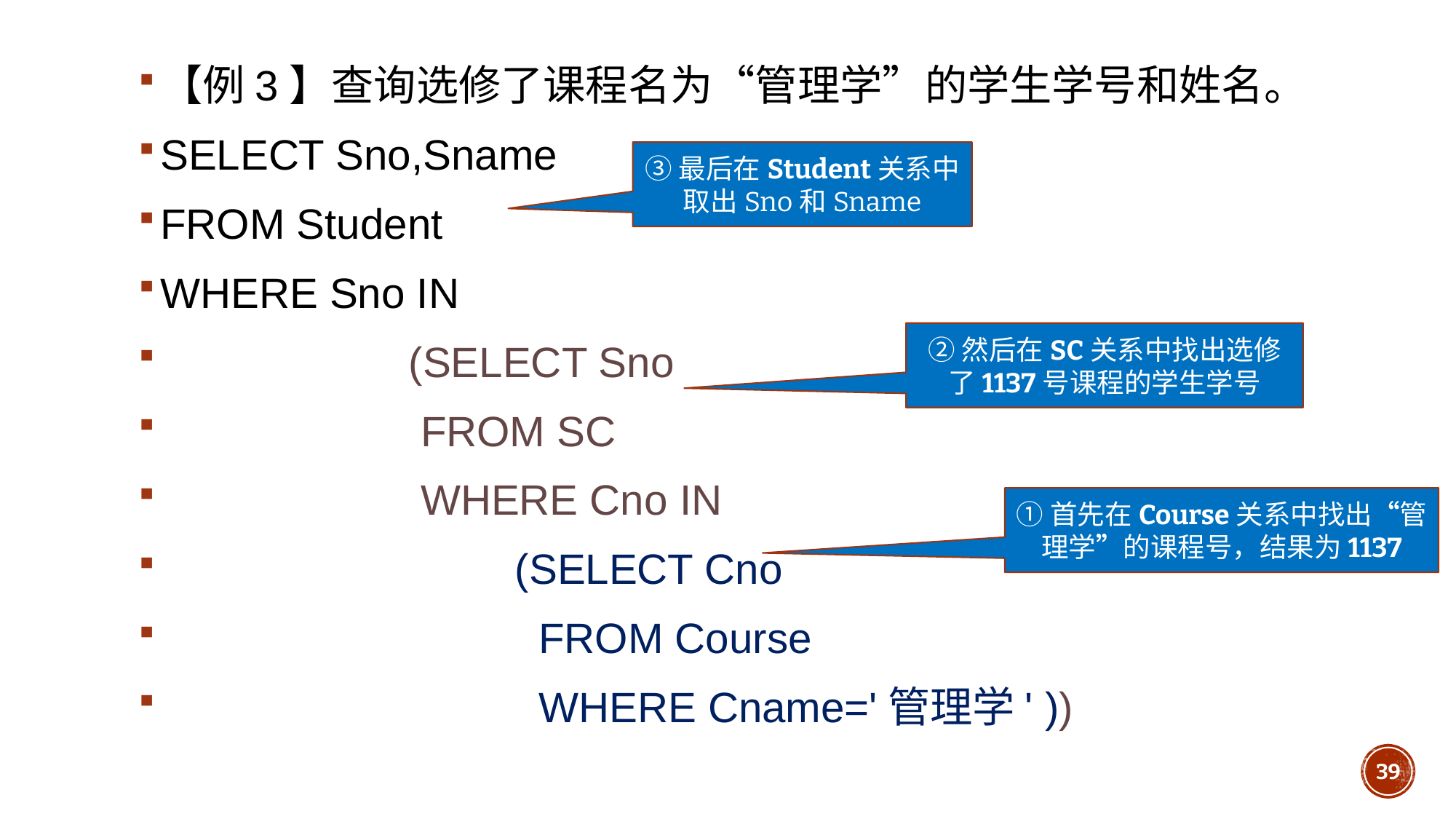

【例3】查询选修了课程名为“管理学”的学生学号和姓名。
SELECT Sno,Sname
FROM Student
WHERE Sno IN
                     (SELECT Sno
                      FROM SC
                      WHERE Cno IN
                              (SELECT Cno
                                FROM Course
                                WHERE Cname='管理学' ))
③最后在Student关系中取出Sno和Sname
②然后在SC关系中找出选修了1137号课程的学生学号
①首先在Course关系中找出“管理学”的课程号，结果为1137
39